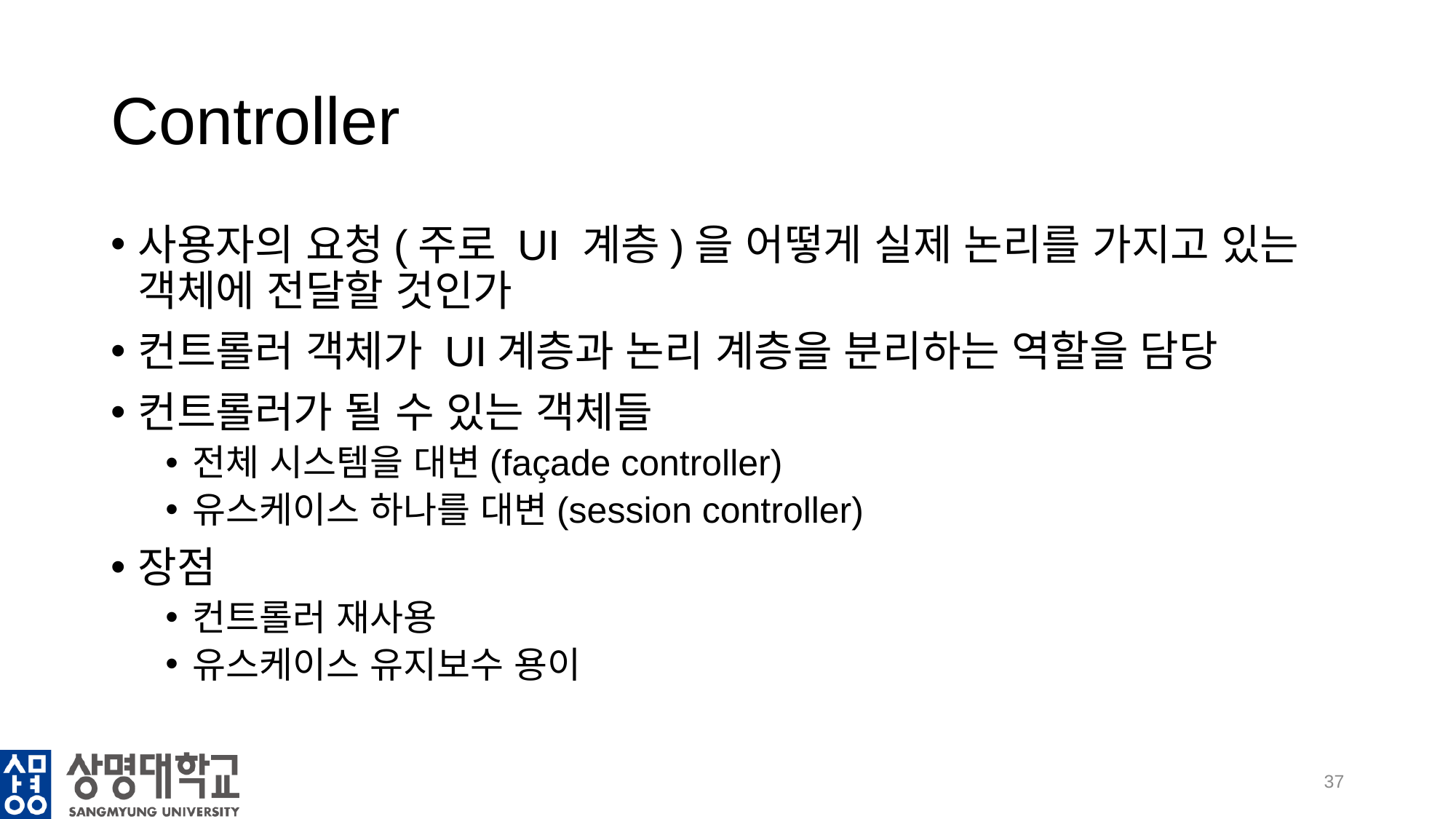

# Controller
사용자의 요청(주로 UI 계층)을 어떻게 실제 논리를 가지고 있는 객체에 전달할 것인가
컨트롤러 객체가 UI계층과 논리 계층을 분리하는 역할을 담당
컨트롤러가 될 수 있는 객체들
전체 시스템을 대변(façade controller)
유스케이스 하나를 대변(session controller)
장점
컨트롤러 재사용
유스케이스 유지보수 용이
37